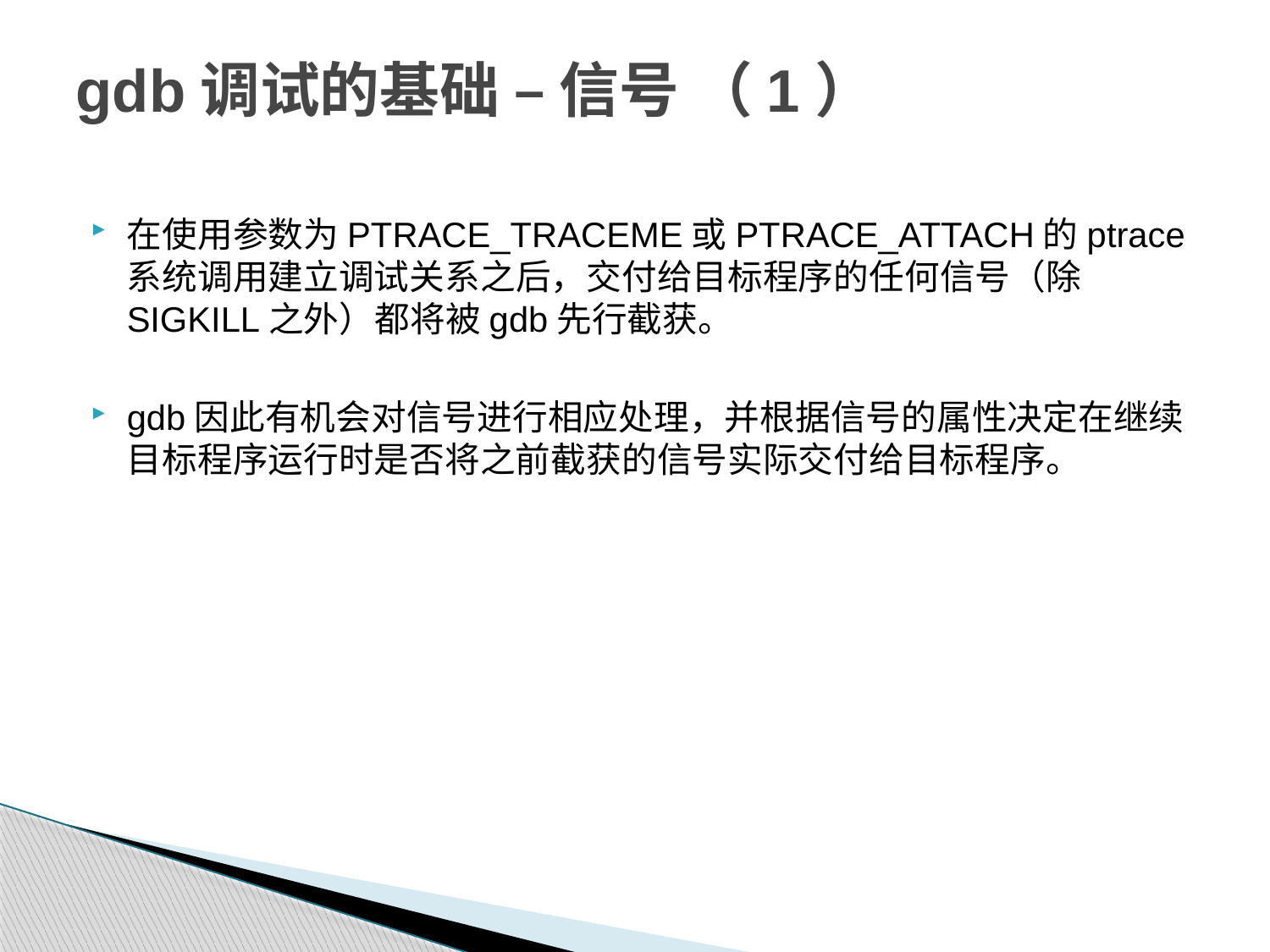

# gdb调试的基础 – 信号 （1）
在使用参数为PTRACE_TRACEME或PTRACE_ATTACH的ptrace系统调用建立调试关系之后，交付给目标程序的任何信号（除SIGKILL之外）都将被gdb先行截获。

gdb因此有机会对信号进行相应处理，并根据信号的属性决定在继续目标程序运行时是否将之前截获的信号实际交付给目标程序。